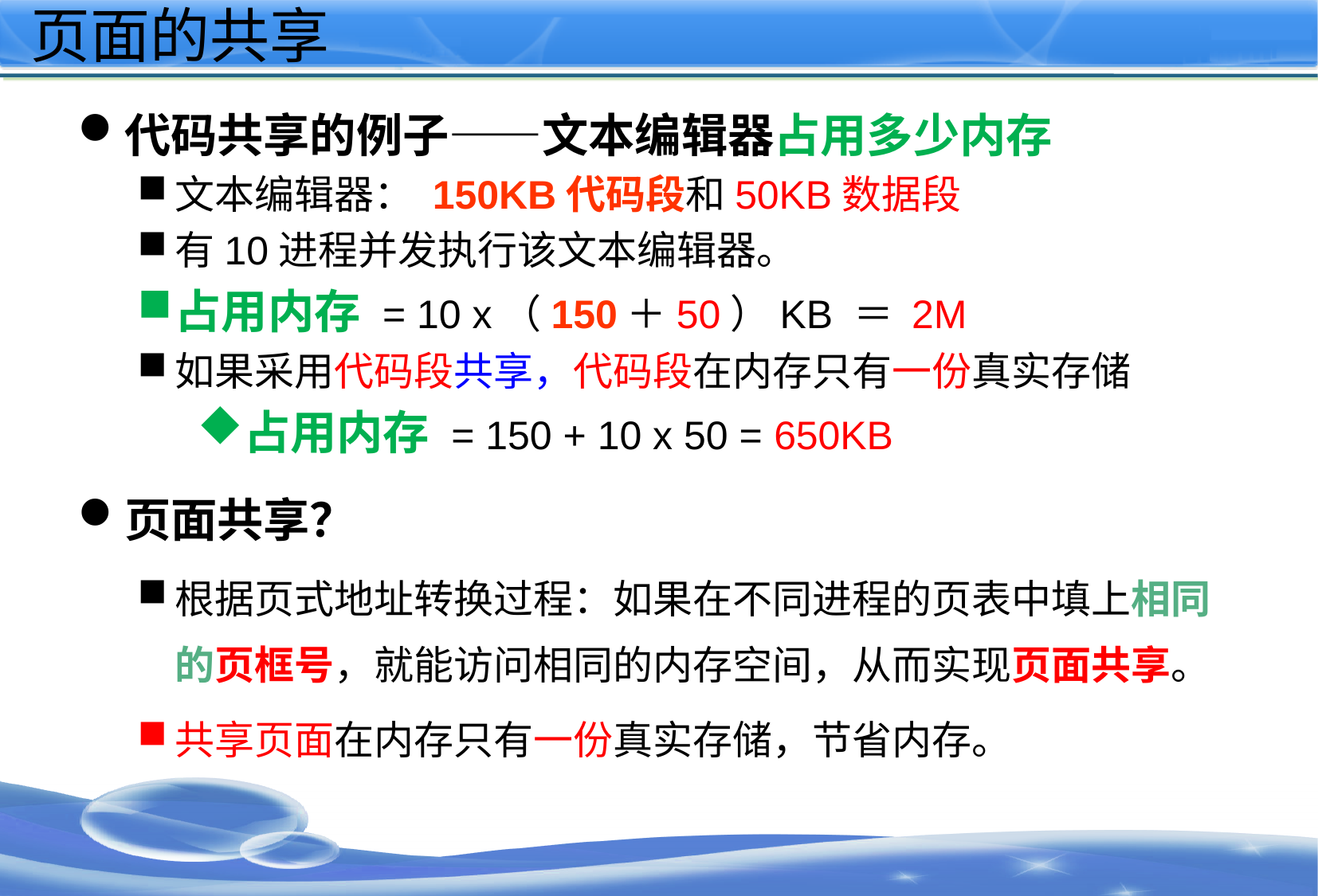

# 页面的共享
代码共享的例子——文本编辑器占用多少内存
文本编辑器： 150KB代码段和50KB数据段
有10进程并发执行该文本编辑器。
占用内存 = 10 x（150＋50）KB ＝ 2M
如果采用代码段共享，代码段在内存只有一份真实存储
占用内存 = 150 + 10 x 50 = 650KB
页面共享？
根据页式地址转换过程：如果在不同进程的页表中填上相同的页框号，就能访问相同的内存空间，从而实现页面共享。
共享页面在内存只有一份真实存储，节省内存。